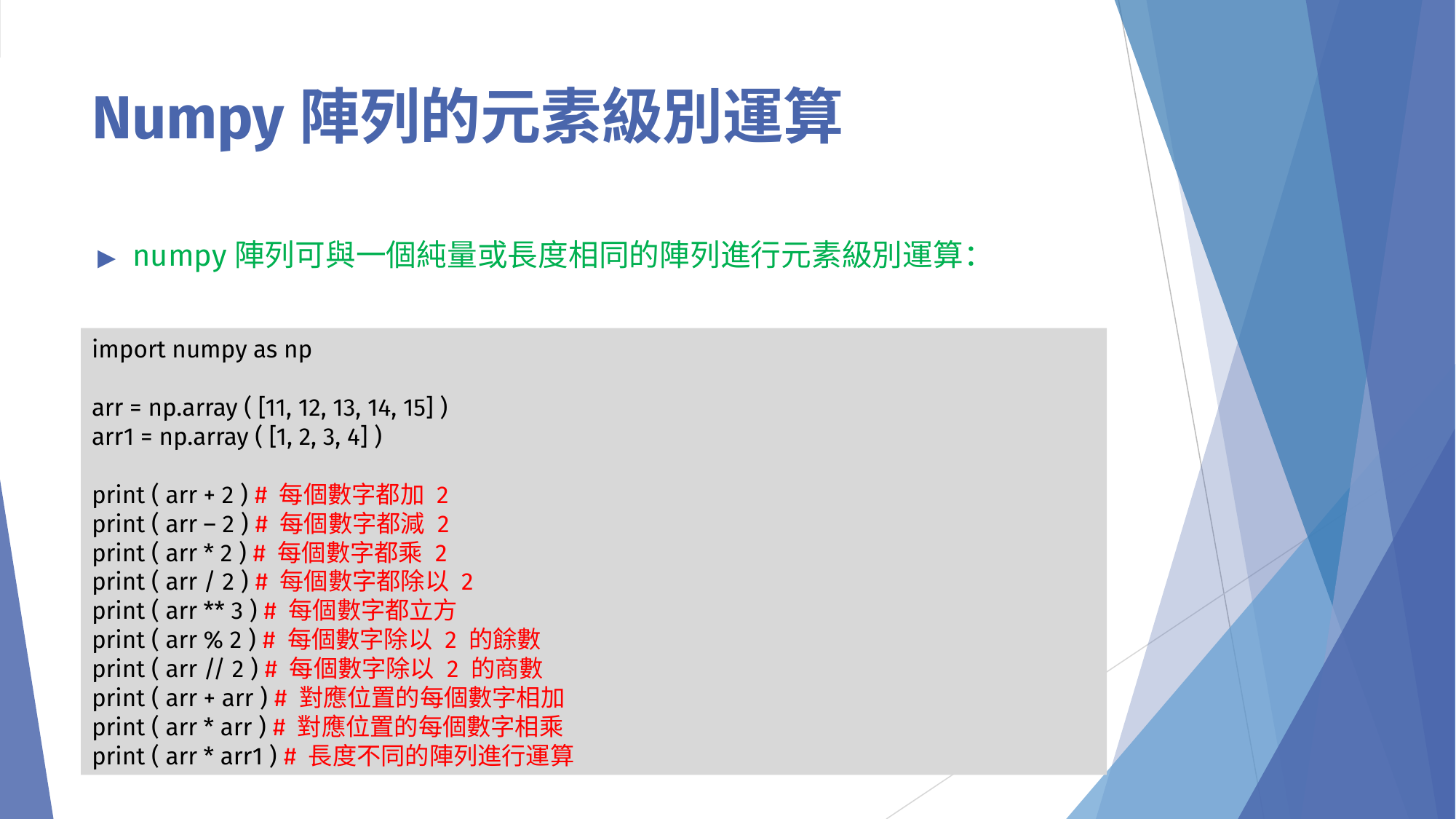

# Numpy陣列的元素級別運算
numpy陣列可與一個純量或長度相同的陣列進行元素級別運算：
import numpy as np

arr = np.array ( [11, 12, 13, 14, 15] )
arr1 = np.array ( [1, 2, 3, 4] )

print ( arr + 2 ) # 每個數字都加 2
print ( arr – 2 ) # 每個數字都減 2
print ( arr * 2 ) # 每個數字都乘 2
print ( arr / 2 ) # 每個數字都除以 2
print ( arr ** 3 ) # 每個數字都立方
print ( arr % 2 ) # 每個數字除以 2 的餘數
print ( arr // 2 ) # 每個數字除以 2 的商數
print ( arr + arr ) # 對應位置的每個數字相加
print ( arr * arr ) # 對應位置的每個數字相乘
print ( arr * arr1 ) # 長度不同的陣列進行運算